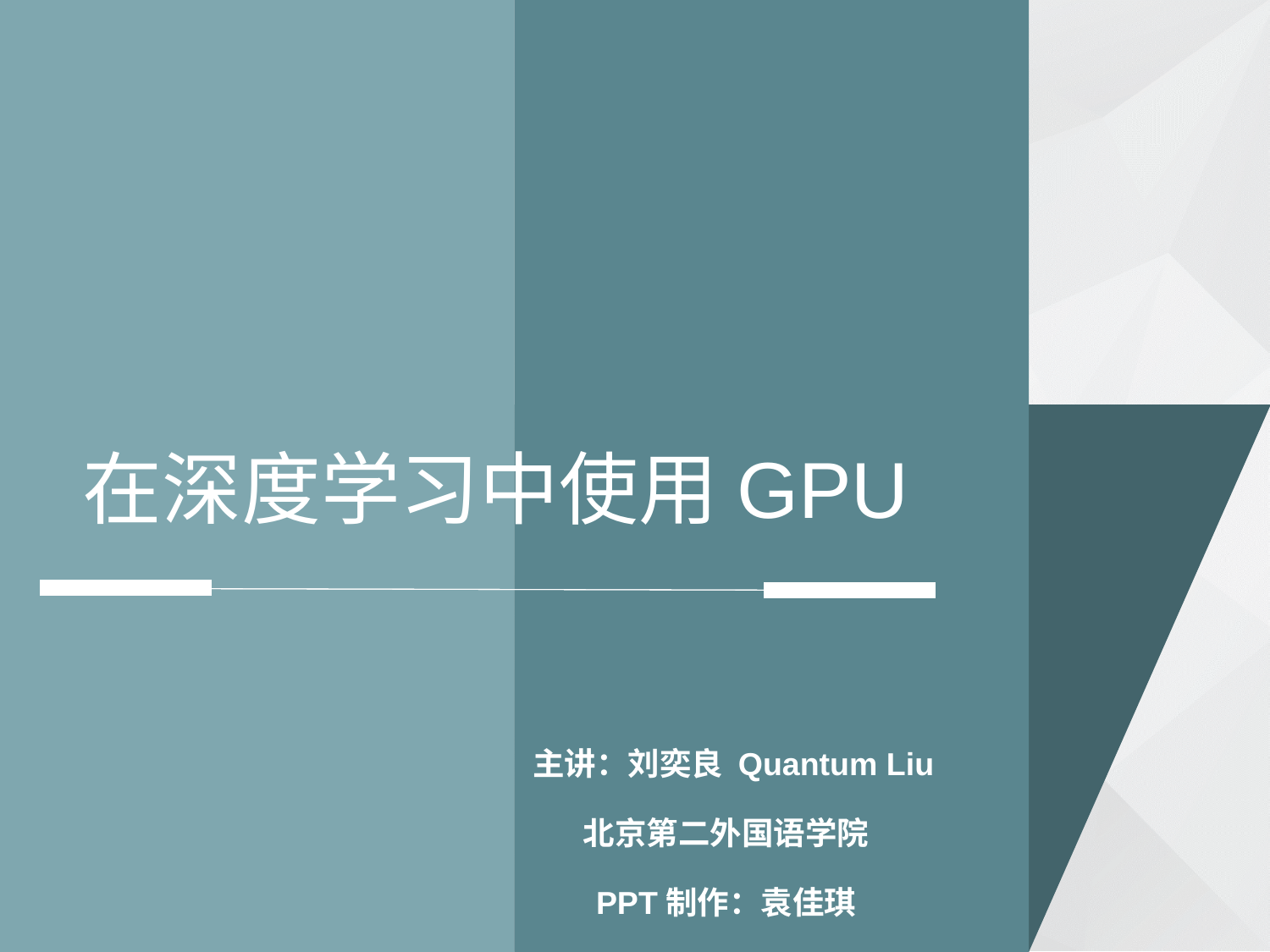

# 在深度学习中使用GPU
 主讲：刘奕良 Quantum Liu
北京第二外国语学院
PPT制作：袁佳琪